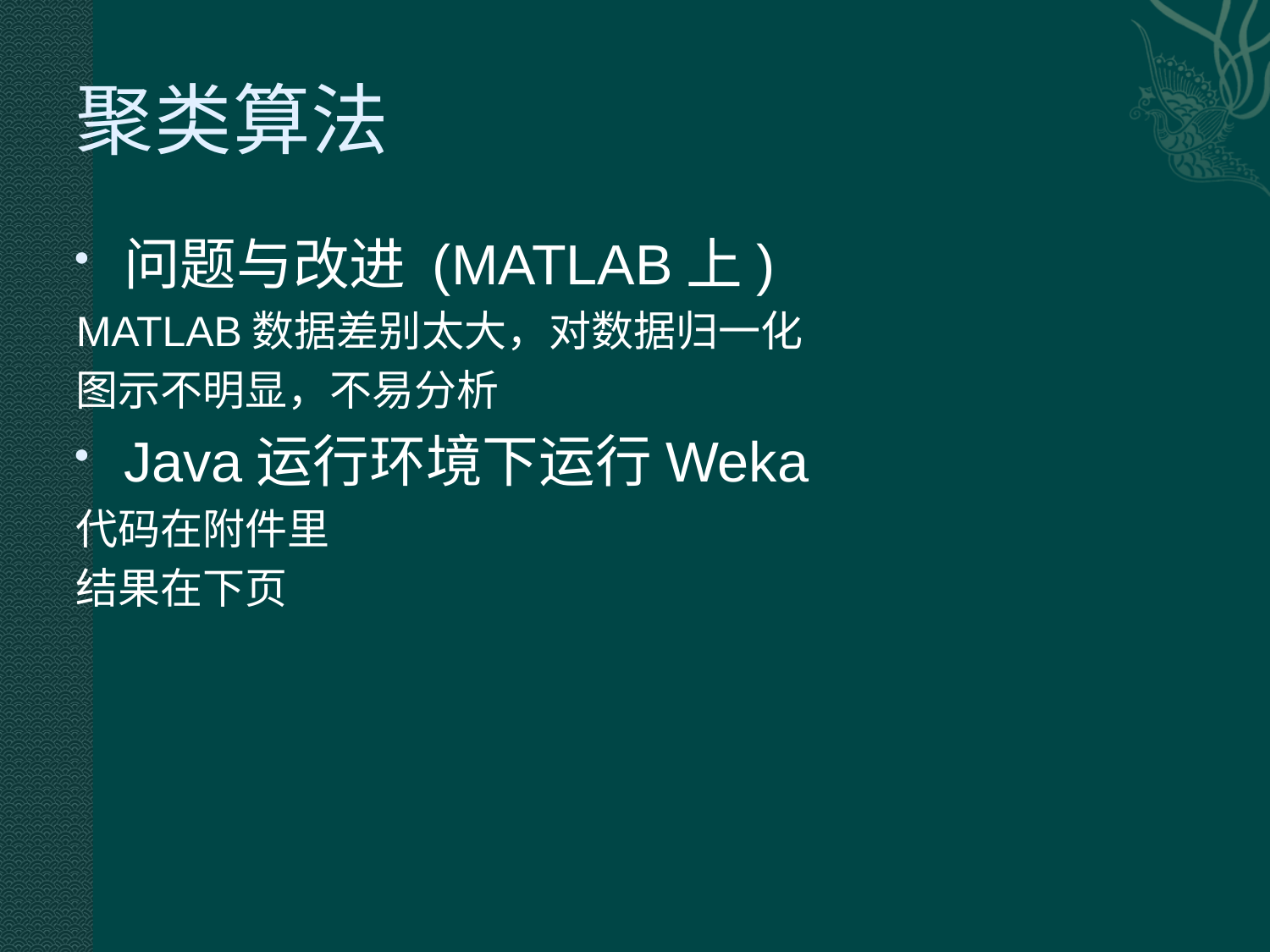

# 聚类算法
问题与改进 (MATLAB上)
MATLAB数据差别太大，对数据归一化
图示不明显，不易分析
Java运行环境下运行Weka
代码在附件里
结果在下页